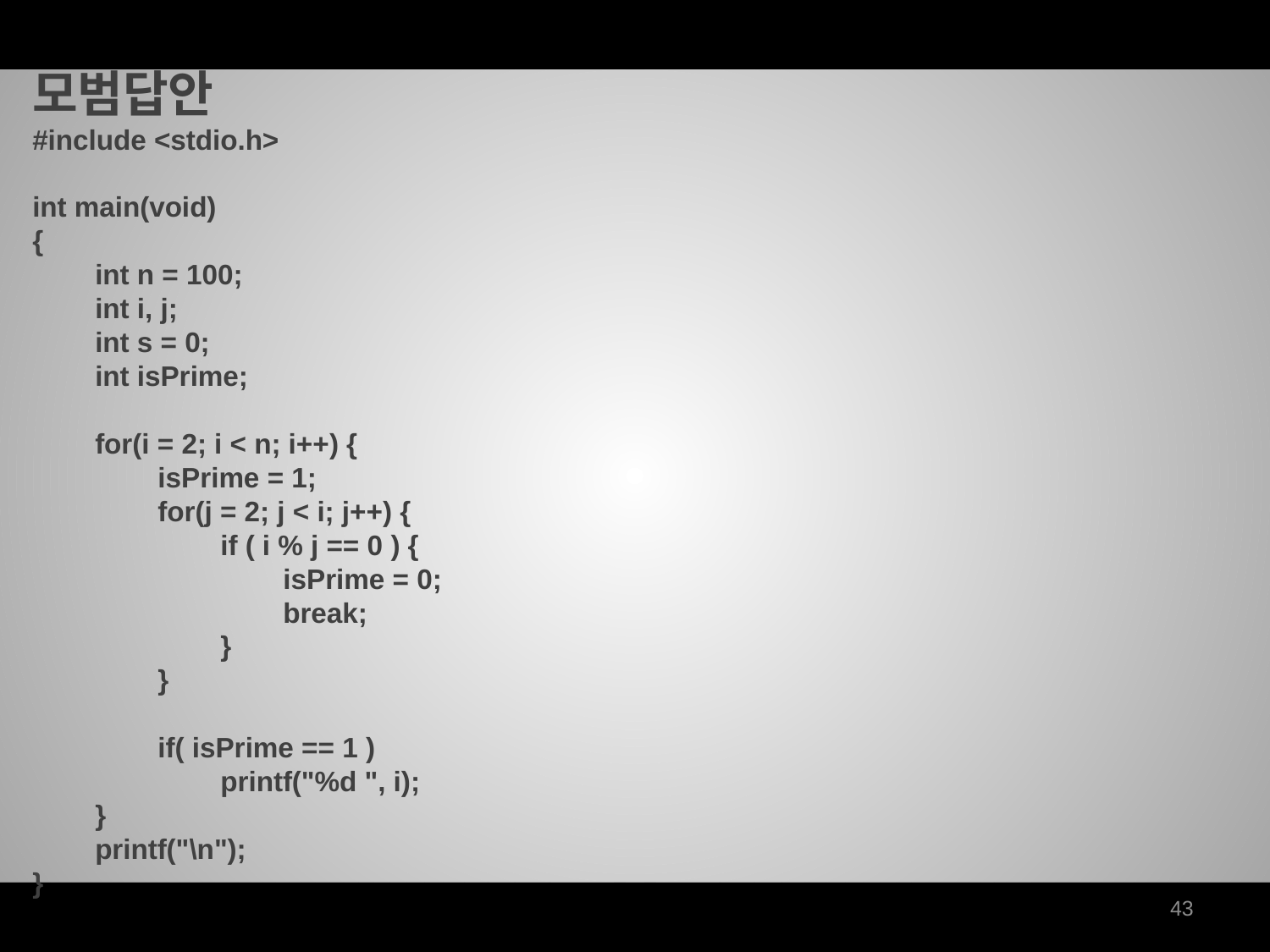

모범답안
#include <stdio.h>

int main(void)
{
        int n = 100;
        int i, j;
        int s = 0;
        int isPrime;

        for(i = 2; i < n; i++) {
                isPrime = 1;
                for(j = 2; j < i; j++) {
                        if ( i % j == 0 ) {
                                isPrime = 0;
                                break;
                        }
                }

                if( isPrime == 1 )
                        printf("%d ", i);
        }
        printf("\n");
}
43